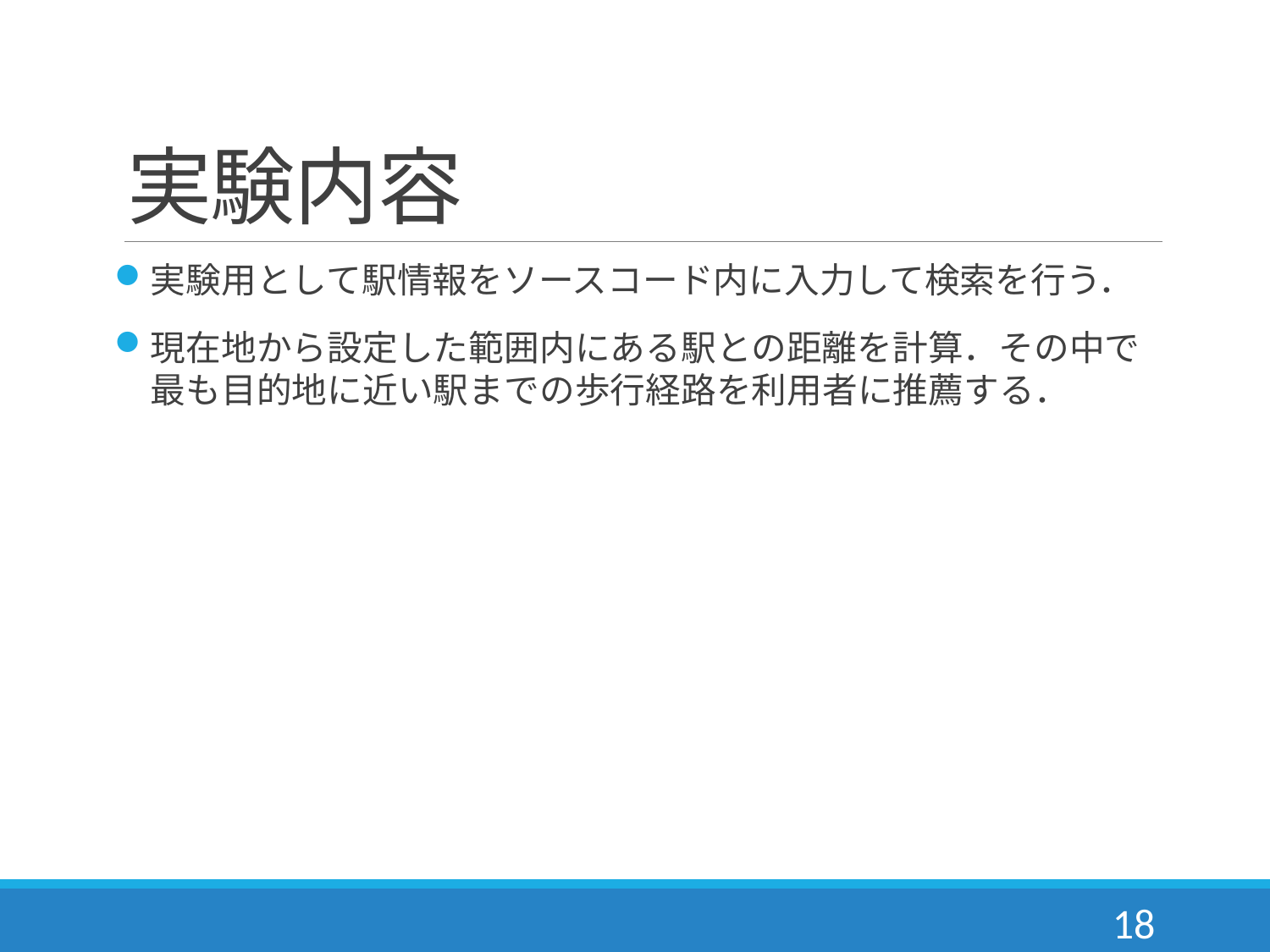

# 実験内容
実験用として駅情報をソースコード内に入力して検索を行う．
現在地から設定した範囲内にある駅との距離を計算．その中で最も目的地に近い駅までの歩行経路を利用者に推薦する．
18